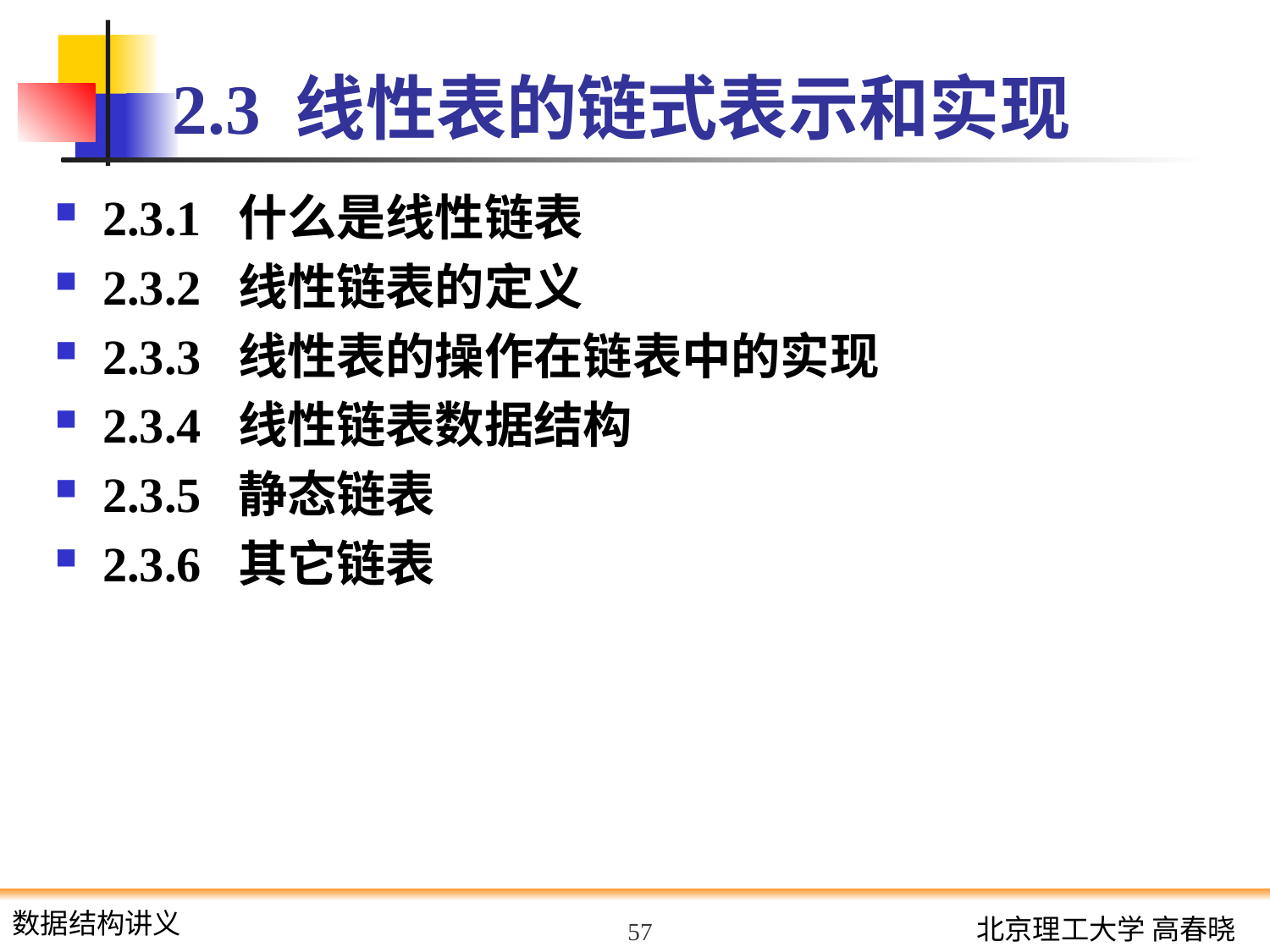

# 2.3 线性表的链式表示和实现
2.3.1  什么是线性链表
2.3.2  线性链表的定义
2.3.3  线性表的操作在链表中的实现
2.3.4  线性链表数据结构
2.3.5  静态链表
2.3.6  其它链表
57